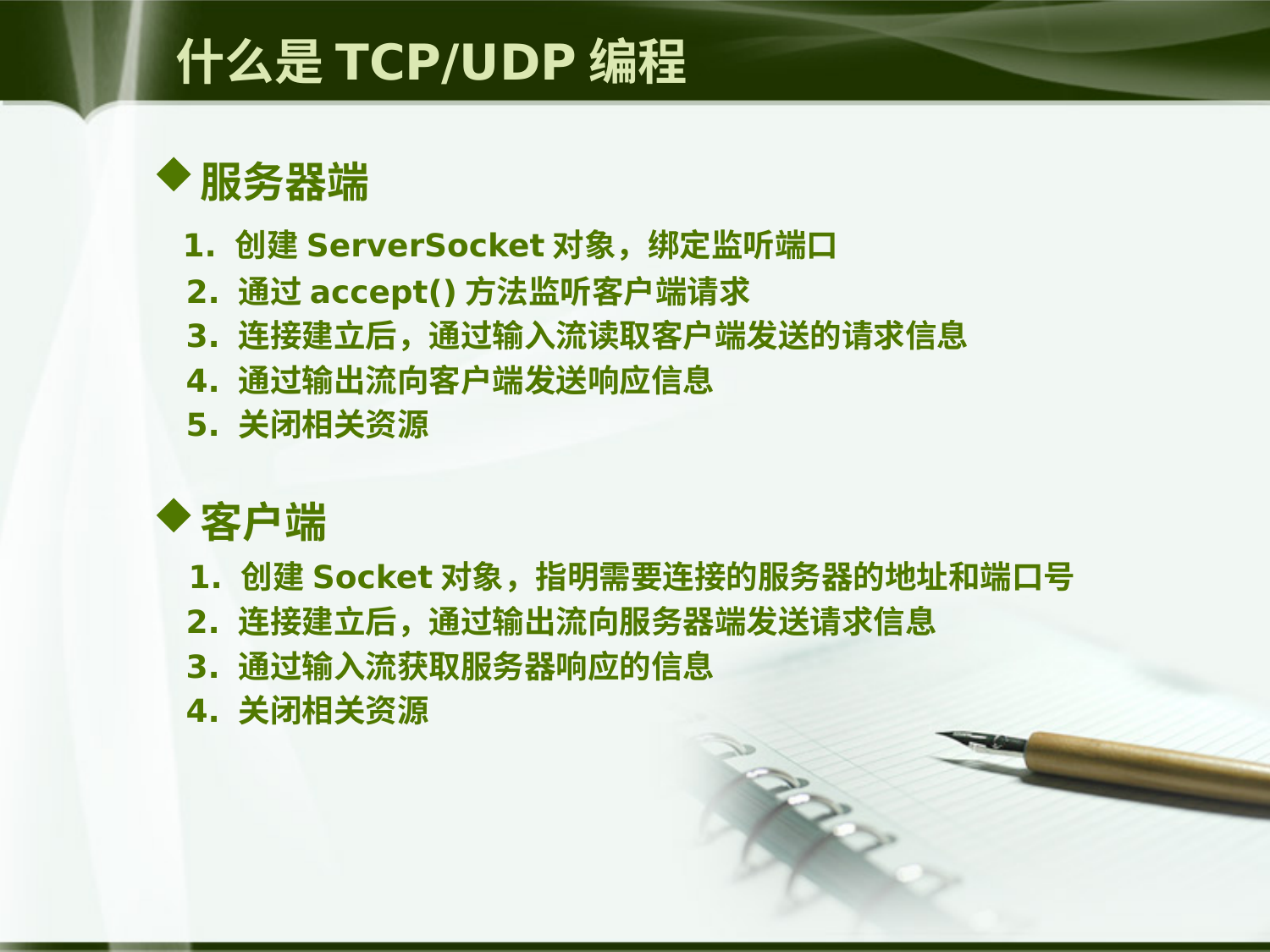

什么是TCP/UDP编程
服务器端
  1. 创建ServerSocket对象，绑定监听端口
   2. 通过accept()方法监听客户端请求
   3. 连接建立后，通过输入流读取客户端发送的请求信息
   4. 通过输出流向客户端发送响应信息
   5. 关闭相关资源

客户端
   1. 创建Socket对象，指明需要连接的服务器的地址和端口号
   2. 连接建立后，通过输出流向服务器端发送请求信息
   3. 通过输入流获取服务器响应的信息
   4. 关闭相关资源